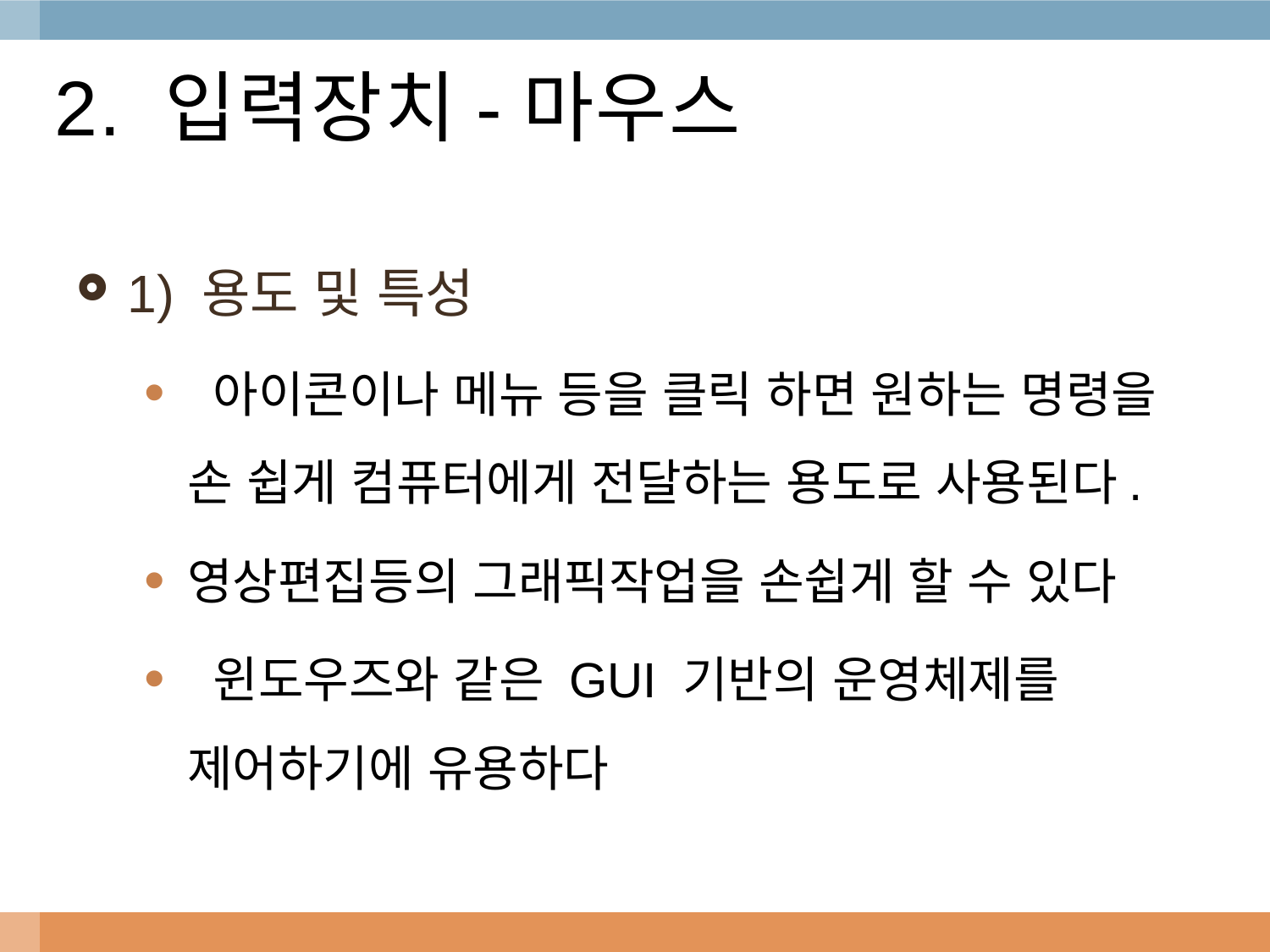

# 2. 입력장치-마우스
1) 용도 및 특성
 아이콘이나 메뉴 등을 클릭 하면 원하는 명령을 손 쉽게 컴퓨터에게 전달하는 용도로 사용된다.
영상편집등의 그래픽작업을 손쉽게 할 수 있다
 윈도우즈와 같은 GUI 기반의 운영체제를 제어하기에 유용하다